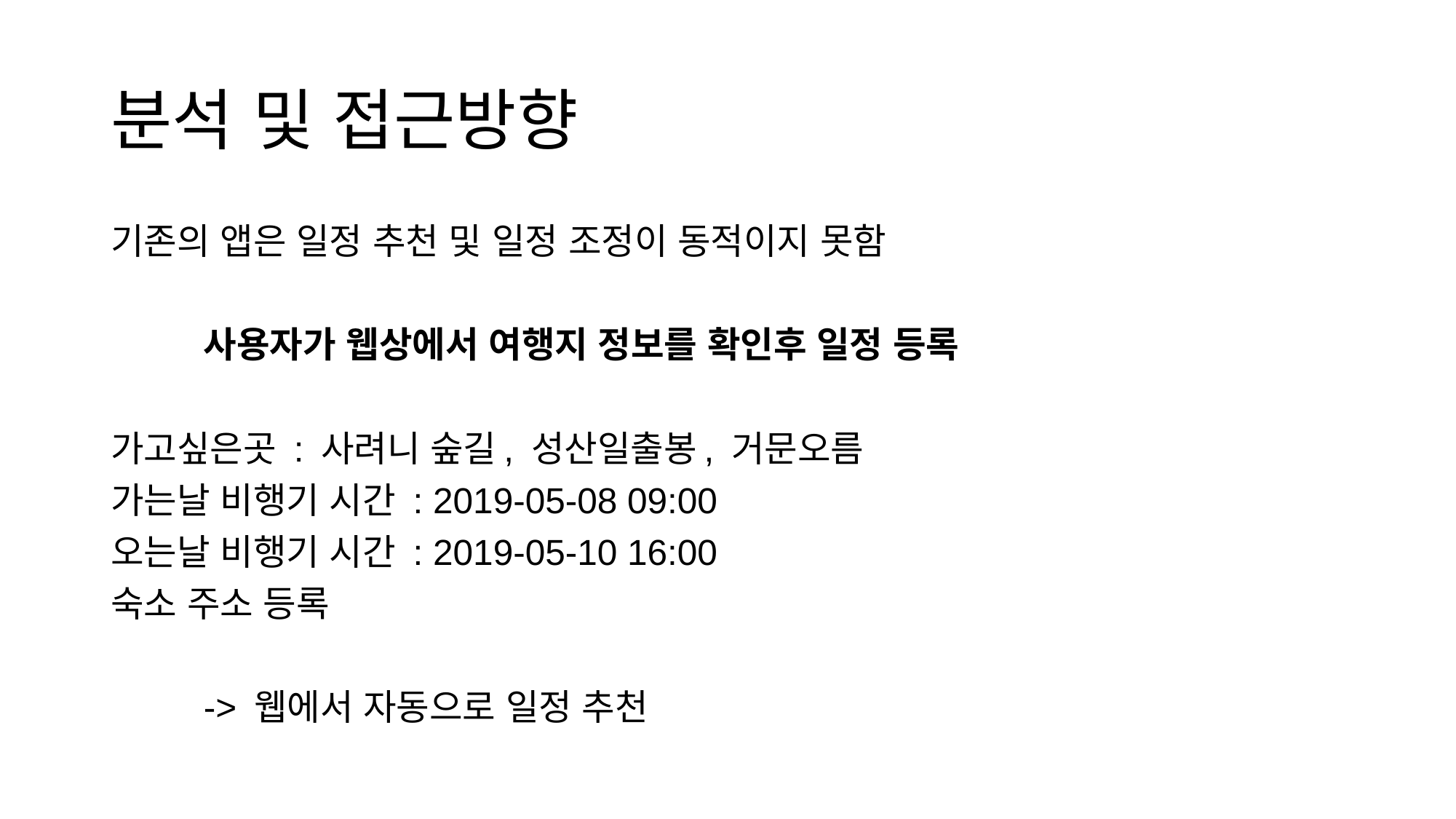

# 분석 및 접근방향
기존의 앱은 일정 추천 및 일정 조정이 동적이지 못함

	사용자가 웹상에서 여행지 정보를 확인후 일정 등록

가고싶은곳 : 사려니 숲길, 성산일출봉, 거문오름
가는날 비행기 시간 : 2019-05-08 09:00
오는날 비행기 시간 : 2019-05-10 16:00
숙소 주소 등록

	-> 웹에서 자동으로 일정 추천